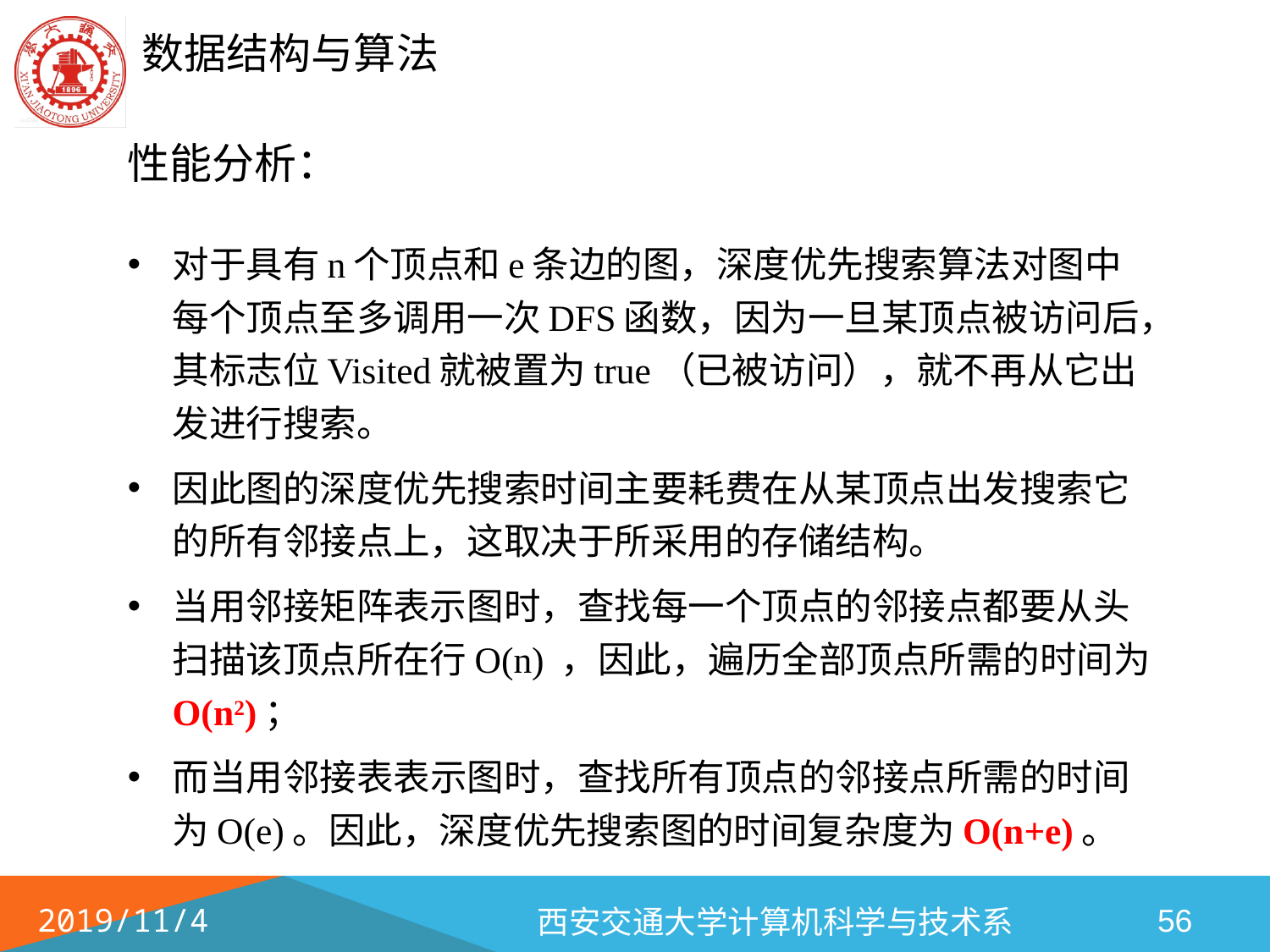

# 性能分析：
对于具有n个顶点和e条边的图，深度优先搜索算法对图中每个顶点至多调用一次DFS函数，因为一旦某顶点被访问后，其标志位Visited就被置为true（已被访问），就不再从它出发进行搜索。
因此图的深度优先搜索时间主要耗费在从某顶点出发搜索它的所有邻接点上，这取决于所采用的存储结构。
当用邻接矩阵表示图时，查找每一个顶点的邻接点都要从头扫描该顶点所在行O(n) ，因此，遍历全部顶点所需的时间为O(n2)；
而当用邻接表表示图时，查找所有顶点的邻接点所需的时间为O(e)。因此，深度优先搜索图的时间复杂度为O(n+e)。